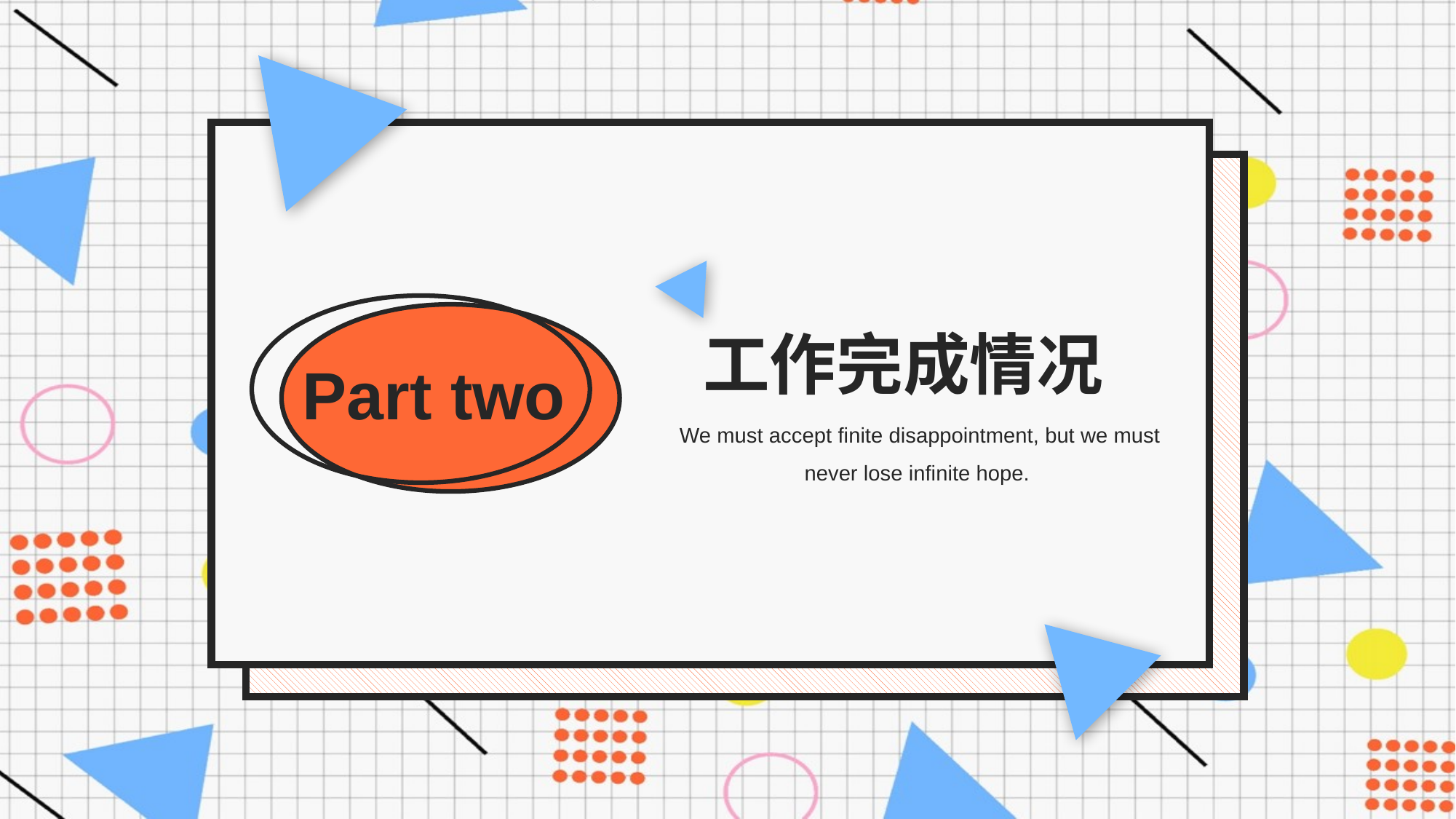

Part two
工作完成情况
We must accept finite disappointment, but we must never lose infinite hope.